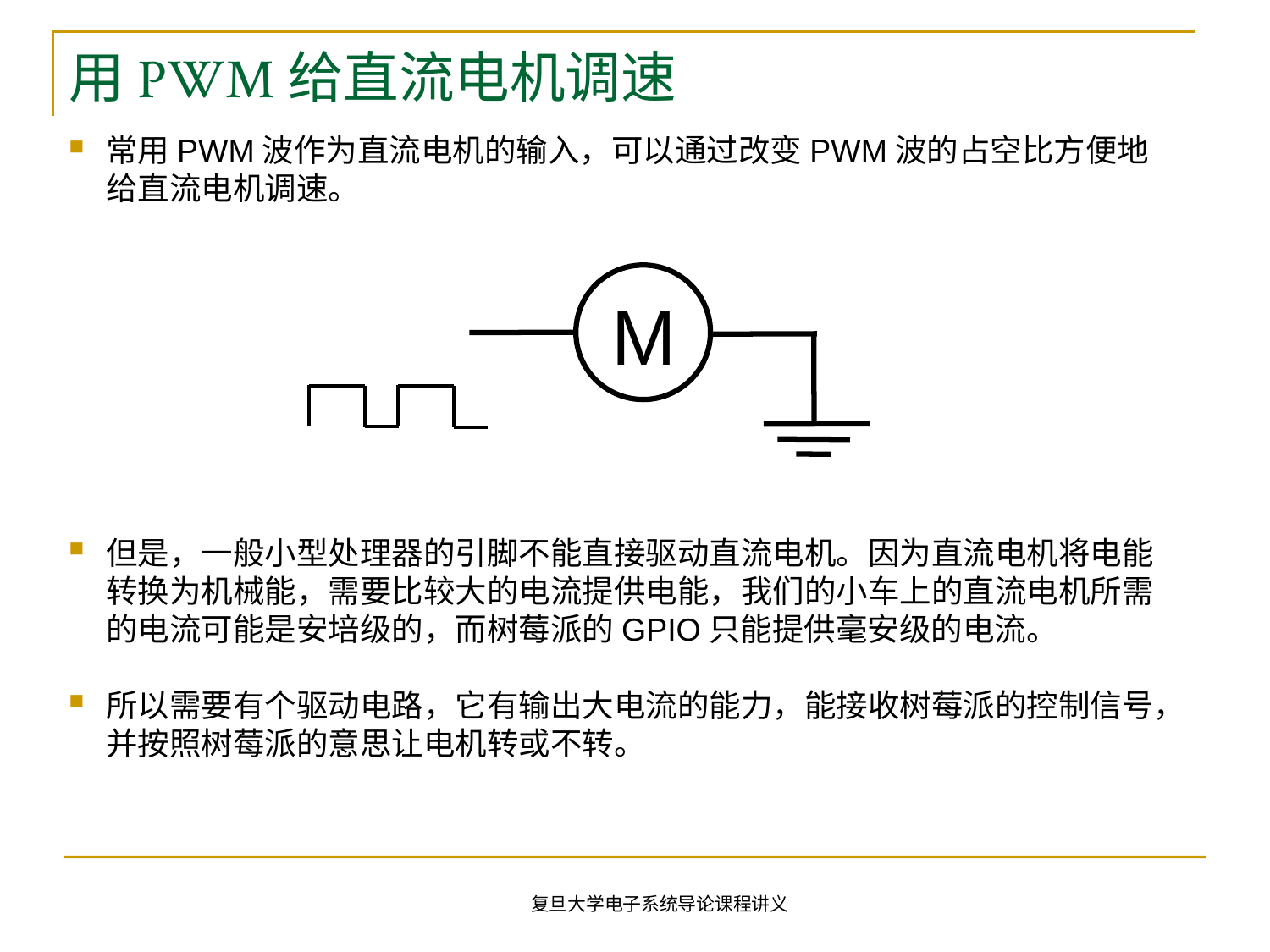

# 用PWM给直流电机调速
常用PWM波作为直流电机的输入，可以通过改变PWM波的占空比方便地给直流电机调速。

M

但是，一般小型处理器的引脚不能直接驱动直流电机。因为直流电机将电能转换为机械能，需要比较大的电流提供电能，我们的小车上的直流电机所需的电流可能是安培级的，而树莓派的GPIO只能提供毫安级的电流。

所以需要有个驱动电路，它有输出大电流的能力，能接收树莓派的控制信号，并按照树莓派的意思让电机转或不转。